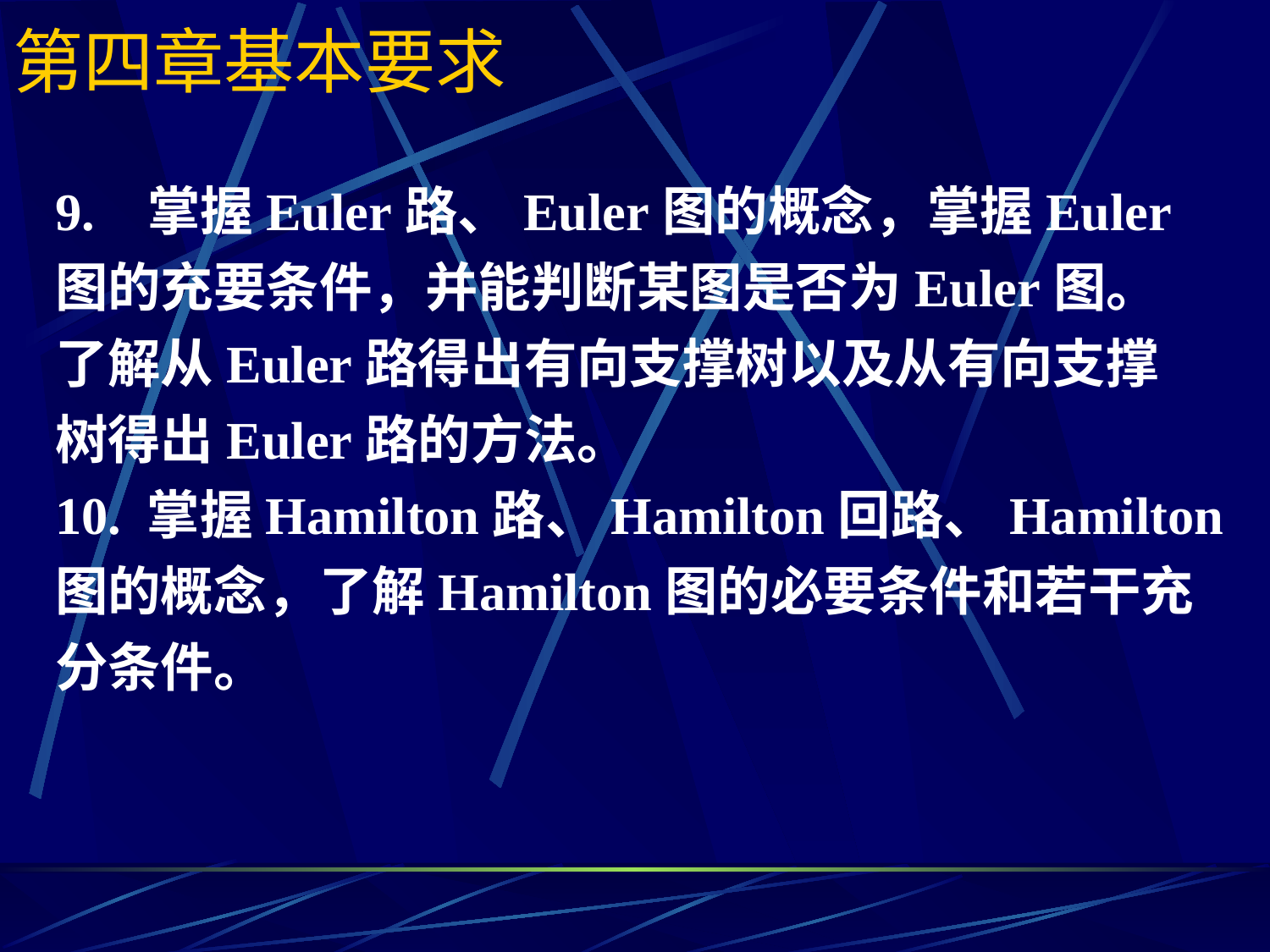

# 第四章基本要求
9.   掌握Euler路、Euler图的概念，掌握Euler
图的充要条件，并能判断某图是否为Euler图。
了解从Euler路得出有向支撑树以及从有向支撑
树得出Euler路的方法。
10. 掌握Hamilton路、Hamilton回路、Hamilton图的概念，了解Hamilton图的必要条件和若干充
分条件。